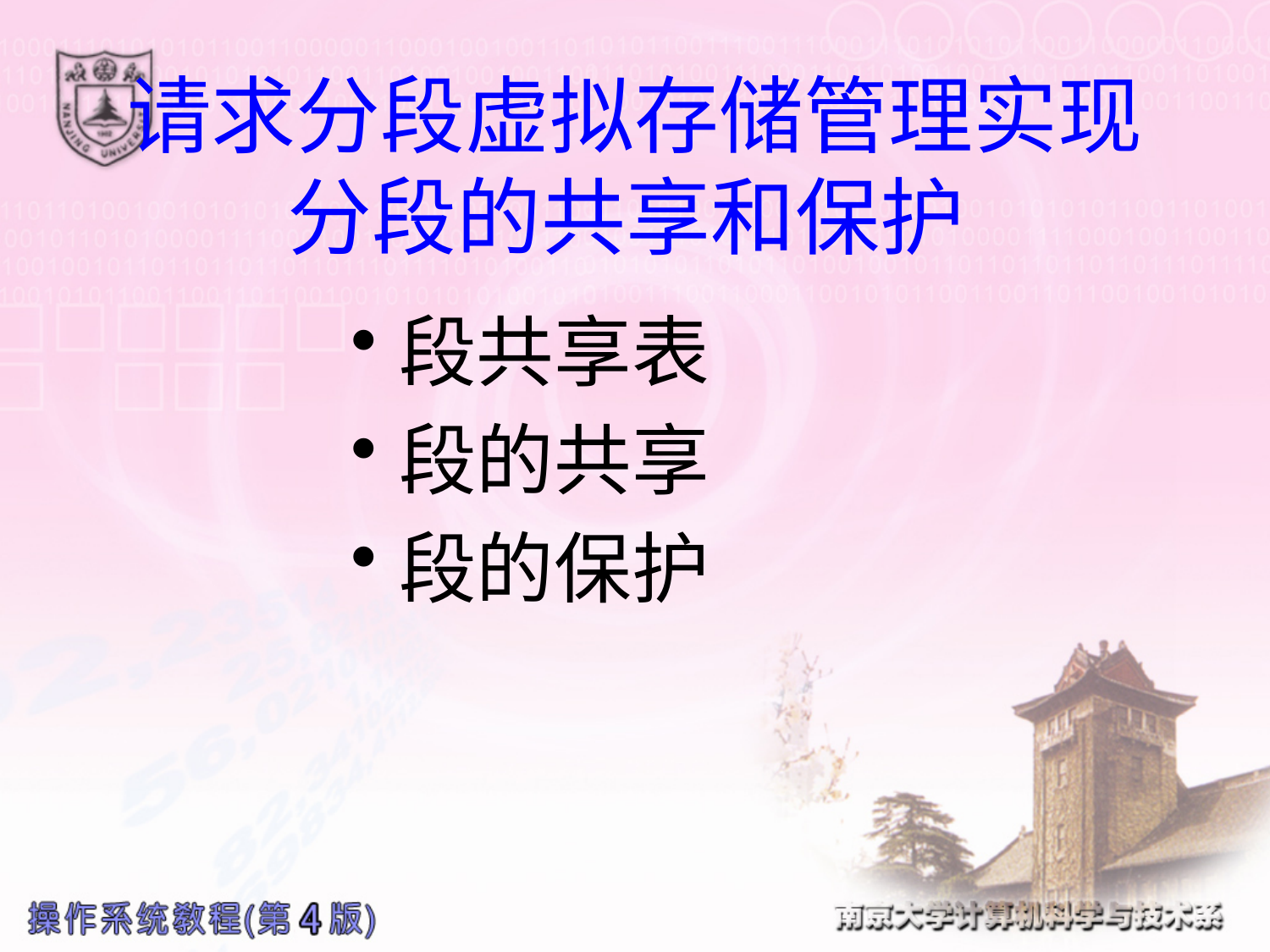

# 请求分段虚拟存储管理实现分段的共享和保护
段共享表
段的共享
段的保护